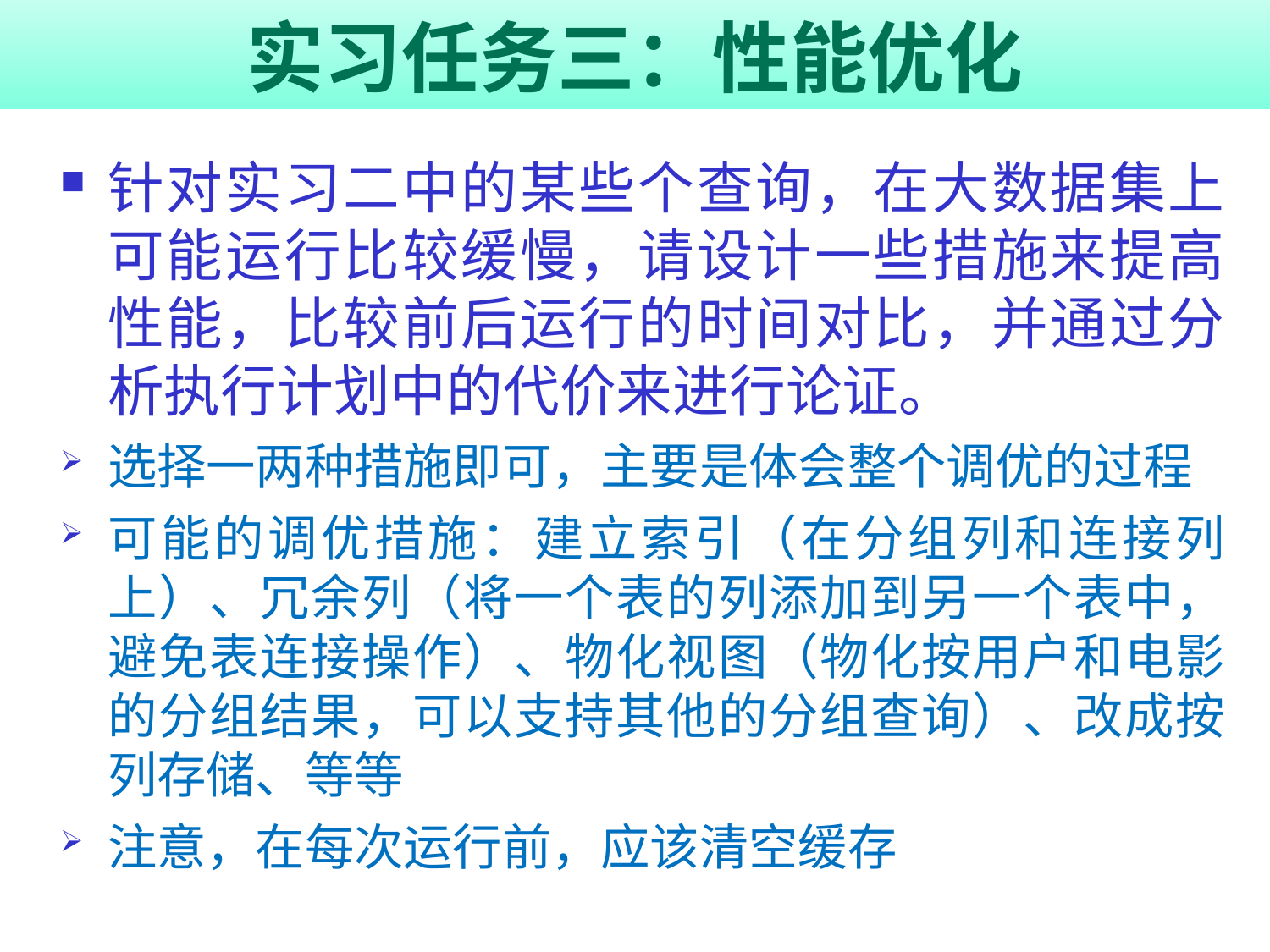

# 实习任务三：性能优化
针对实习二中的某些个查询，在大数据集上可能运行比较缓慢，请设计一些措施来提高性能，比较前后运行的时间对比，并通过分析执行计划中的代价来进行论证。
选择一两种措施即可，主要是体会整个调优的过程
可能的调优措施：建立索引（在分组列和连接列上）、冗余列（将一个表的列添加到另一个表中，避免表连接操作）、物化视图（物化按用户和电影的分组结果，可以支持其他的分组查询）、改成按列存储、等等
注意，在每次运行前，应该清空缓存